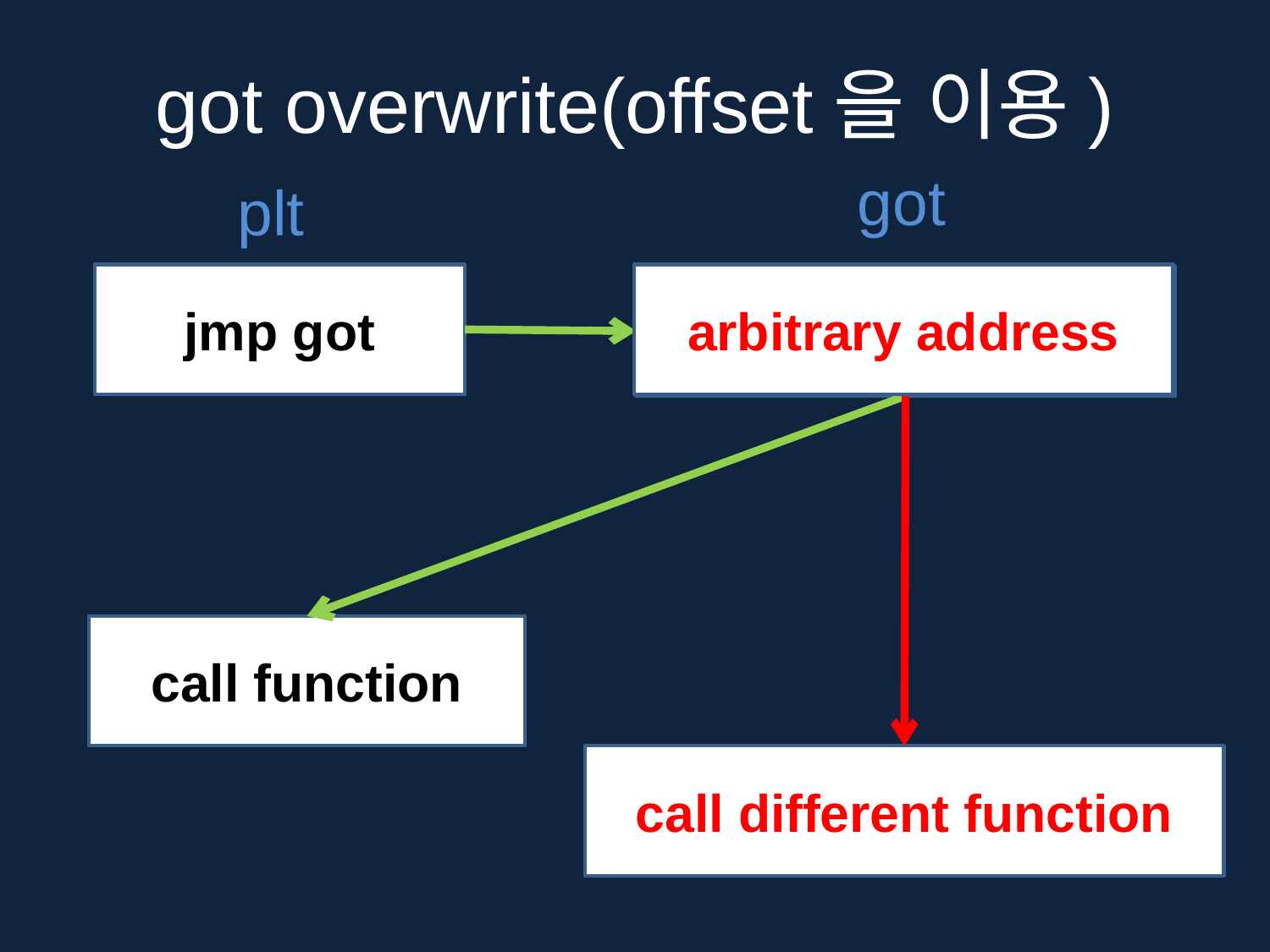

# got overwrite(offset을 이용)
got
plt
jmp got
arbitrary address
function address
call function
call different function